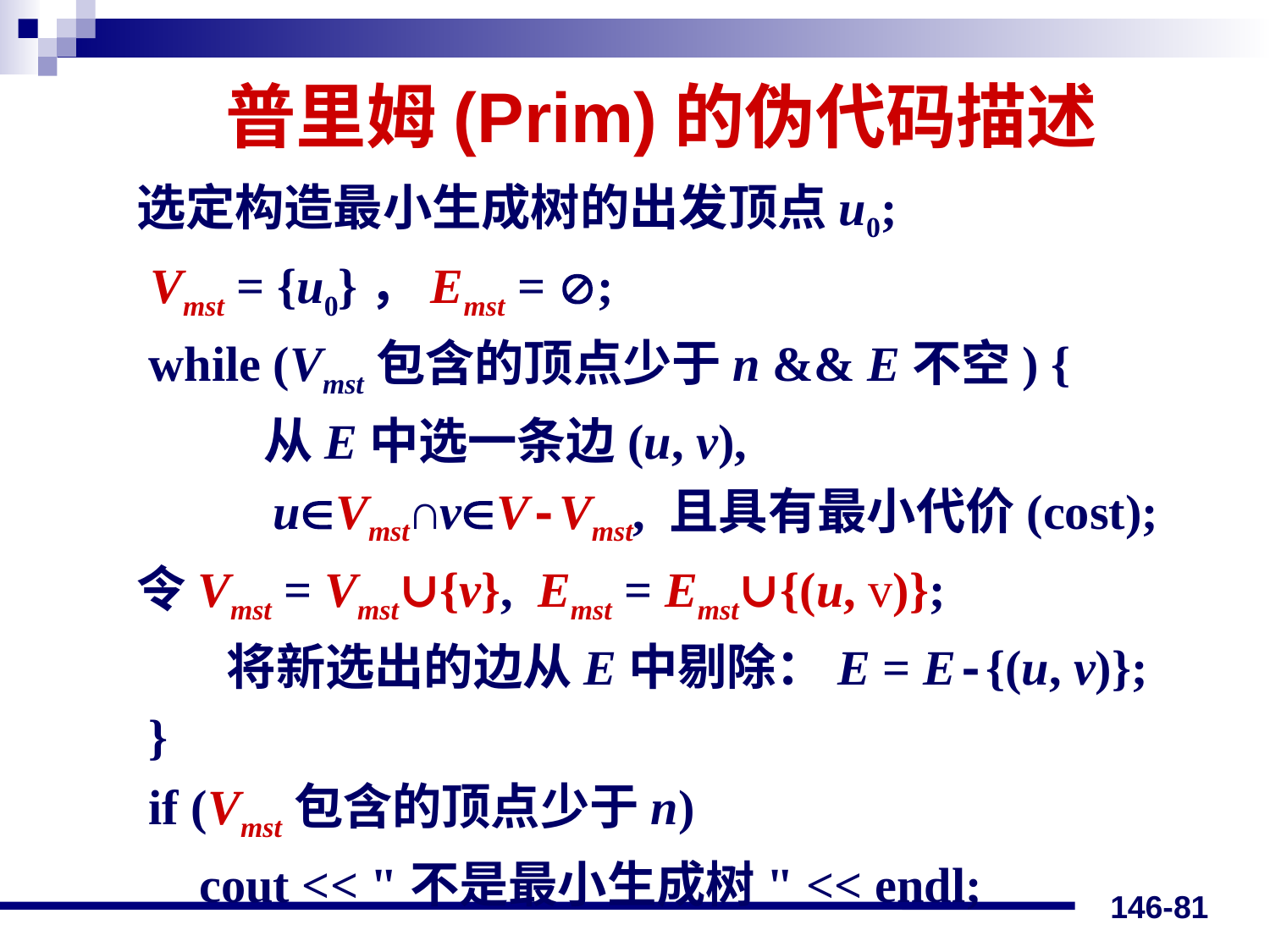

# 普里姆(Prim)的伪代码描述
	选定构造最小生成树的出发顶点u0;
     Vmst = {u0}，Emst = ∅;
 	 while (Vmst包含的顶点少于n && E不空) {
		从E中选一条边(u, v),
               u∈Vmst∩v∈V-Vmst, 且具有最小代价(cost);
    	令Vmst = Vmst∪{v},  Emst = Emst∪{(u, v)};
  	       将新选出的边从E中剔除：E = E-{(u, v)};
 	 }
	 if (Vmst包含的顶点少于n)
         cout << "不是最小生成树" << endl;
146-81